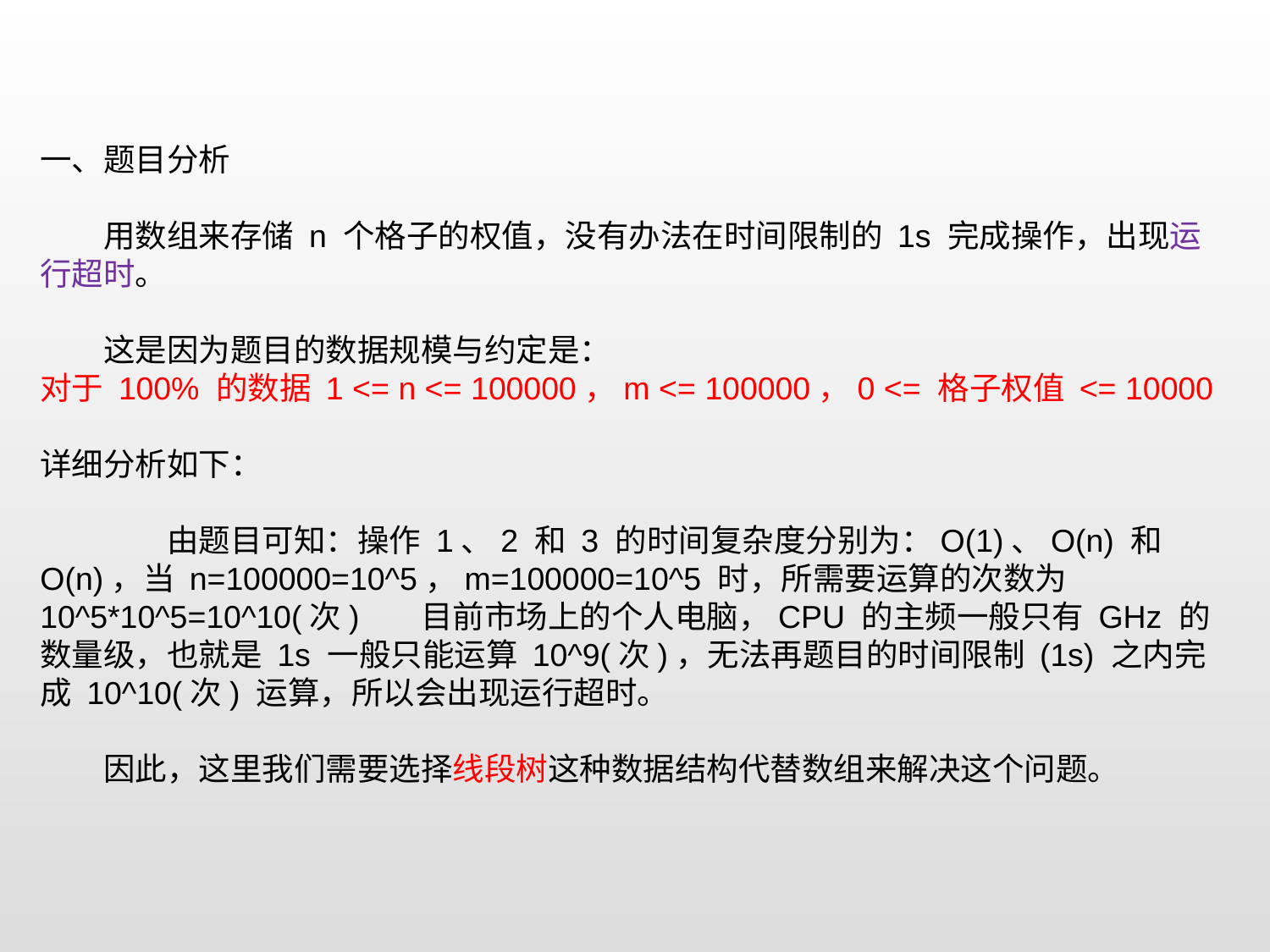

一、题目分析

　　用数组来存储 n 个格子的权值，没有办法在时间限制的 1s 完成操作，出现运行超时。

　　这是因为题目的数据规模与约定是：
对于 100% 的数据 1 <= n <= 100000，m <= 100000，0 <= 格子权值 <= 10000

详细分析如下：

　　	由题目可知：操作 1、2 和 3 的时间复杂度分别为：O(1)、O(n) 和 O(n)，当 n=100000=10^5，m=100000=10^5 时，所需要运算的次数为10^5*10^5=10^10(次)	目前市场上的个人电脑，CPU 的主频一般只有 GHz 的数量级，也就是 1s 一般只能运算 10^9(次)，无法再题目的时间限制 (1s) 之内完成 10^10(次) 运算，所以会出现运行超时。

　　因此，这里我们需要选择线段树这种数据结构代替数组来解决这个问题。